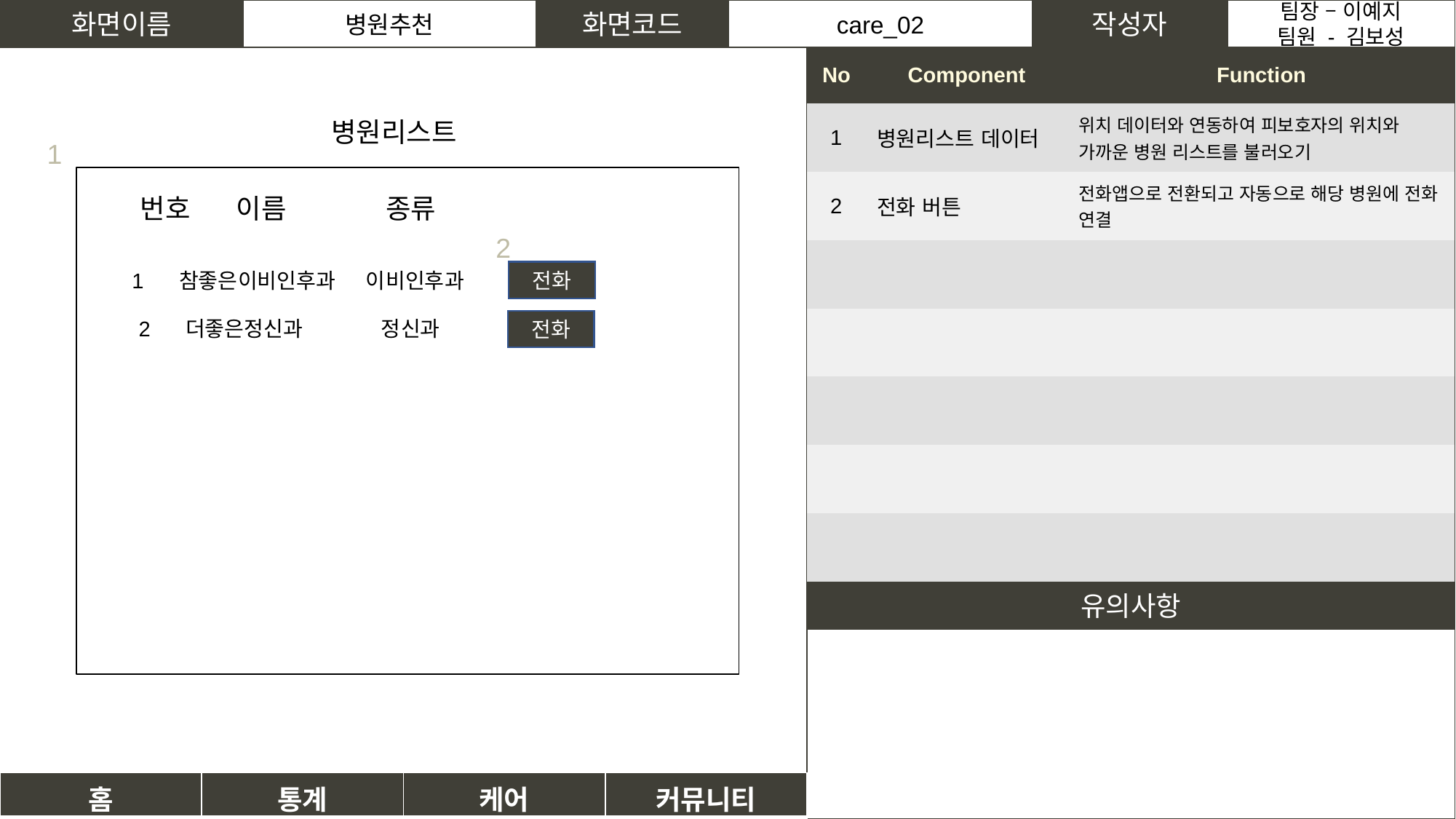

화면이름
병원추천
화면코드
care_02
작성자
팀장 – 이예지
팀원 - 김보성
| No | Component | Function |
| --- | --- | --- |
| 1 | 병원리스트 데이터 | 위치 데이터와 연동하여 피보호자의 위치와 가까운 병원 리스트를 불러오기 |
| 2 | 전화 버튼 | 전화앱으로 전환되고 자동으로 해당 병원에 전화 연결 |
|  |  |  |
|  |  |  |
|  |  |  |
|  |  |  |
|  |  |  |
병원리스트
1

번호      이름             종류
2
1     참좋은이비인후과     이비인후과
전화
2     더좋은정신과             정신과
전화
유의사항

| 홈 | 통계 | 케어 | 커뮤니티 |
| --- | --- | --- | --- |